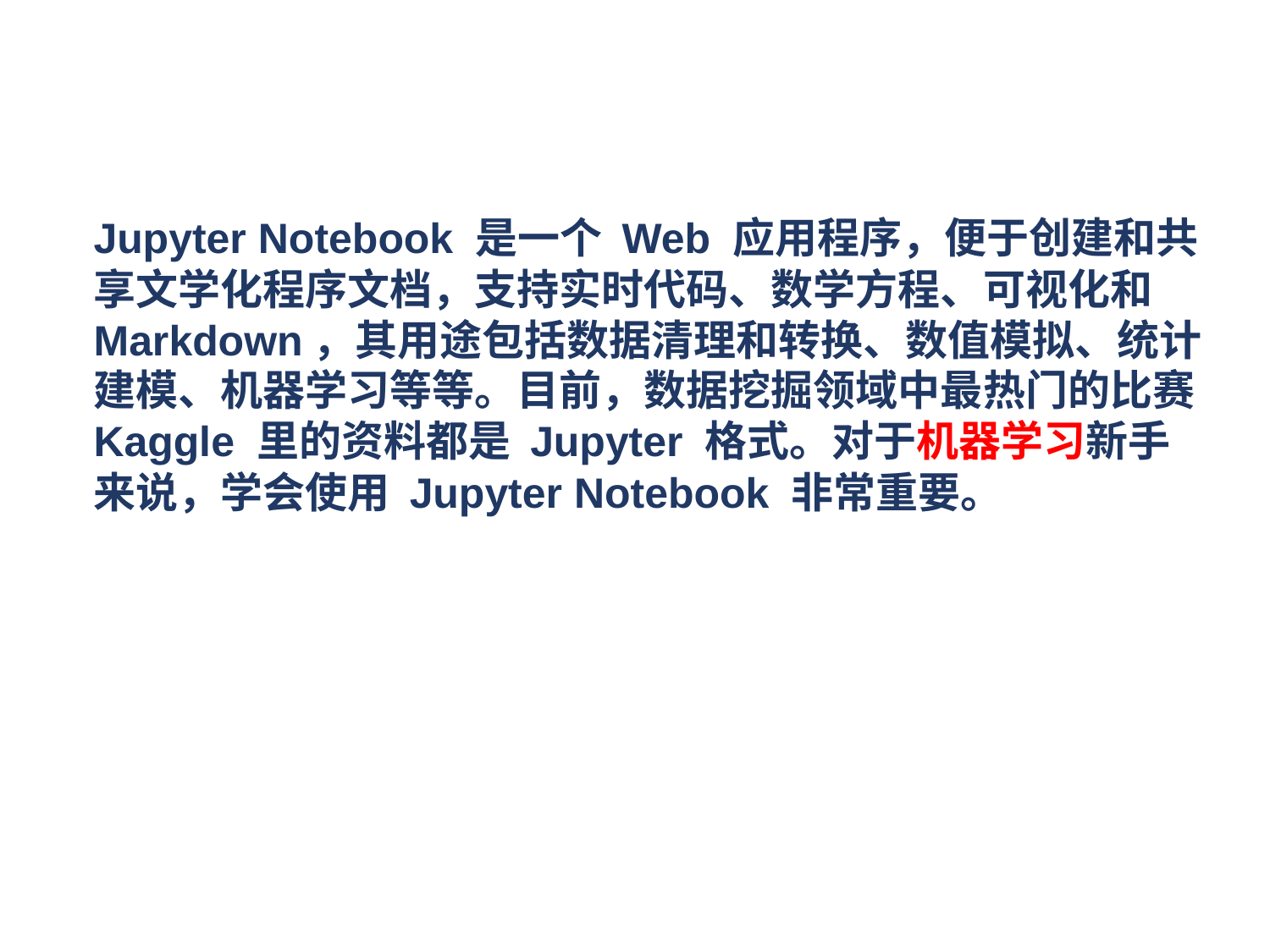

Jupyter Notebook 是一个 Web 应用程序，便于创建和共享文学化程序文档，支持实时代码、数学方程、可视化和 Markdown，其用途包括数据清理和转换、数值模拟、统计建模、机器学习等等。目前，数据挖掘领域中最热门的比赛 Kaggle 里的资料都是 Jupyter 格式。对于机器学习新手来说，学会使用 Jupyter Notebook 非常重要。